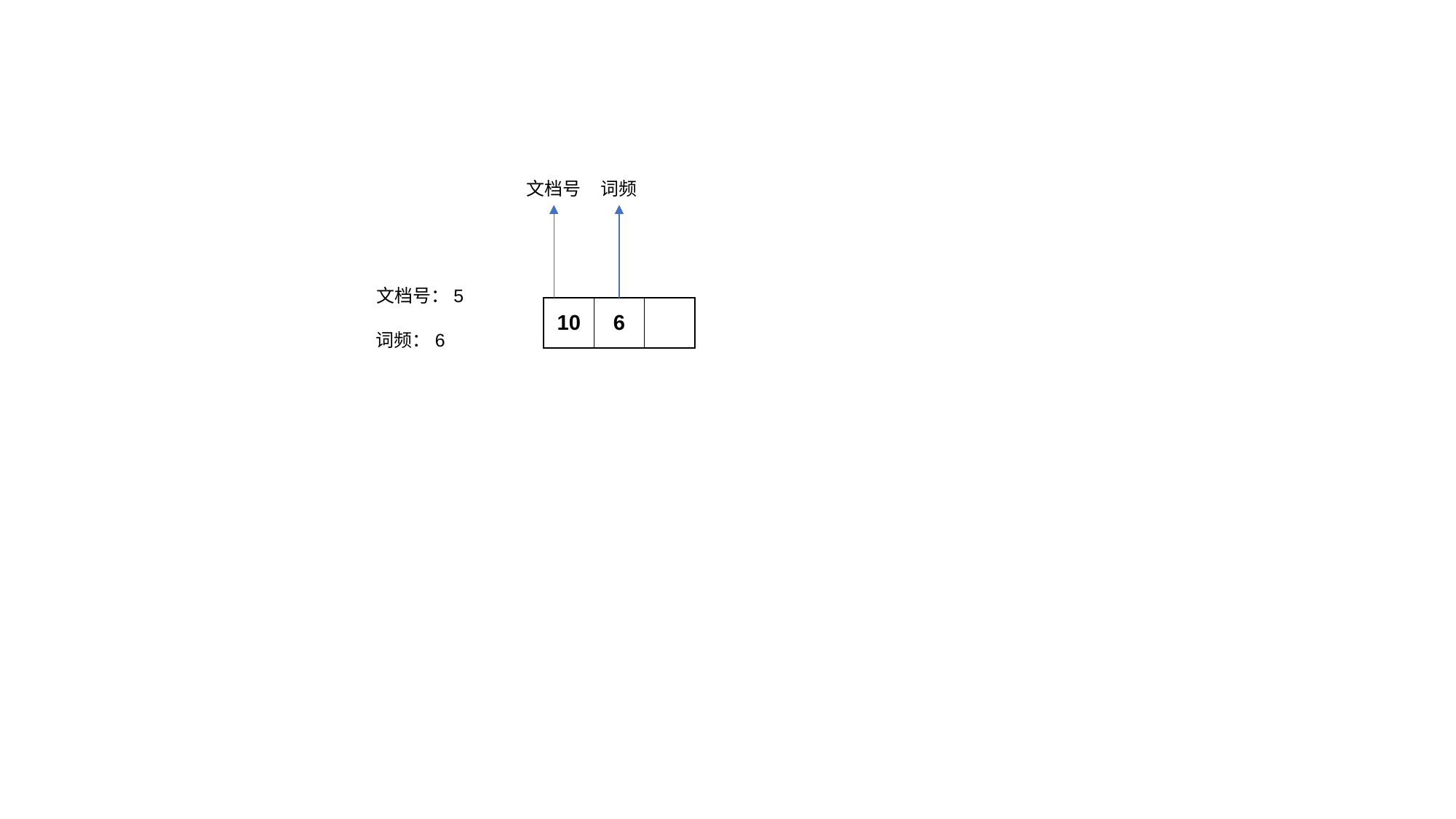

文档号
词频
文档号：5
| 10 | 6 |  |
| --- | --- | --- |
词频：6